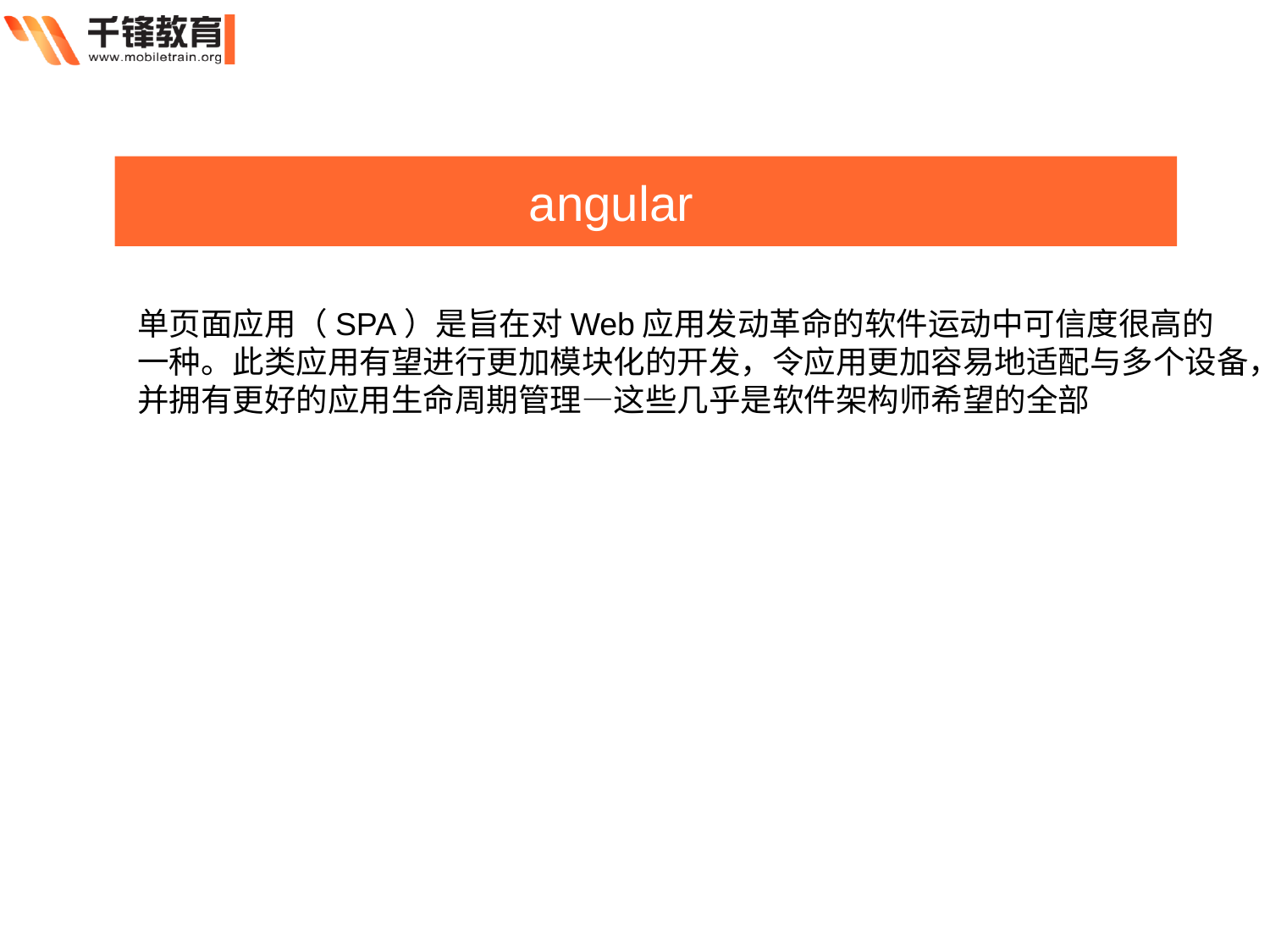

angular
单页面应用（SPA）是旨在对Web应用发动革命的软件运动中可信度很高的
一种。此类应用有望进行更加模块化的开发，令应用更加容易地适配与多个设备，
并拥有更好的应用生命周期管理—这些几乎是软件架构师希望的全部